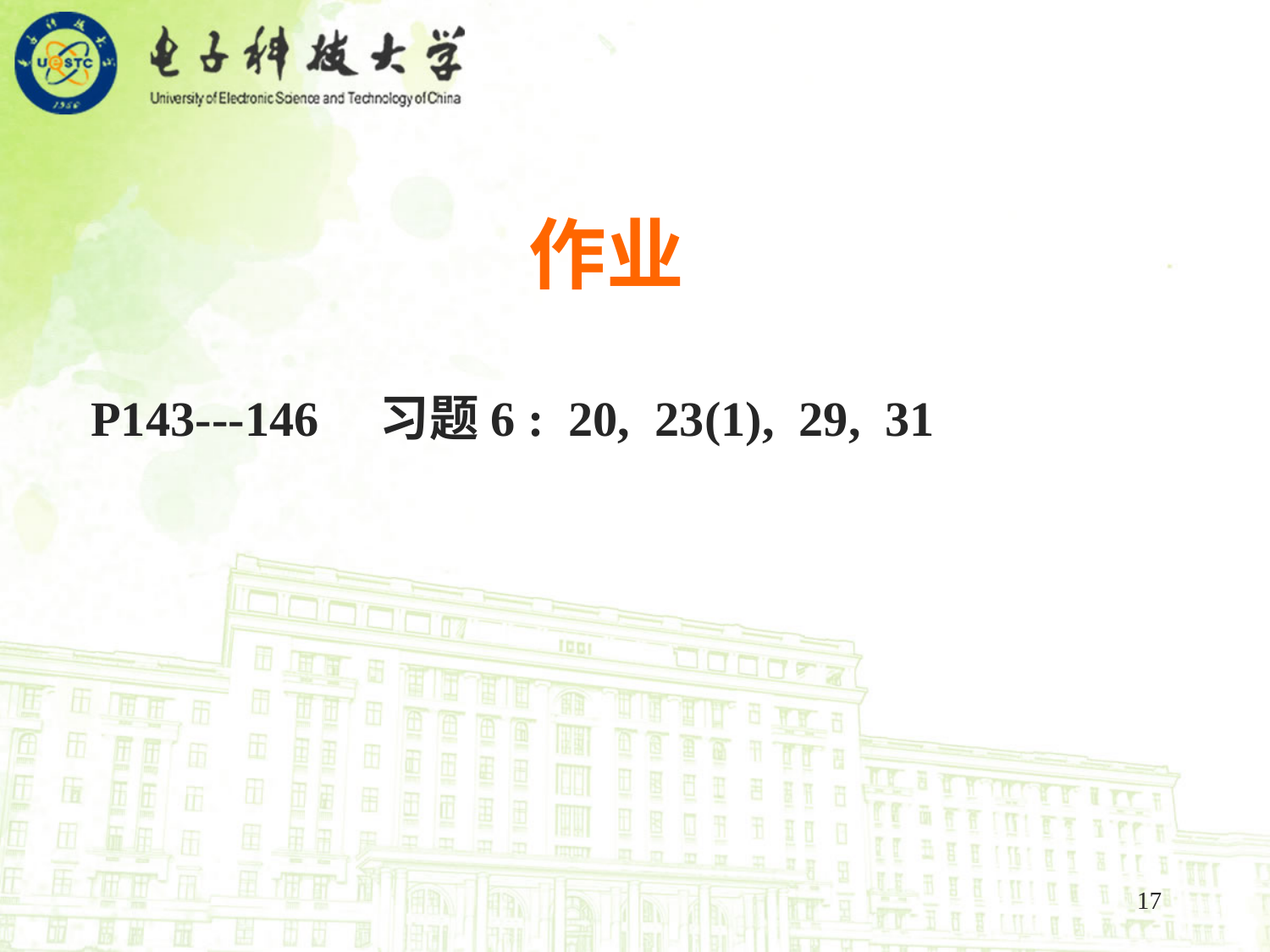

作业
  P143---146    习题6 :  20,  23(1),  29,  31
17